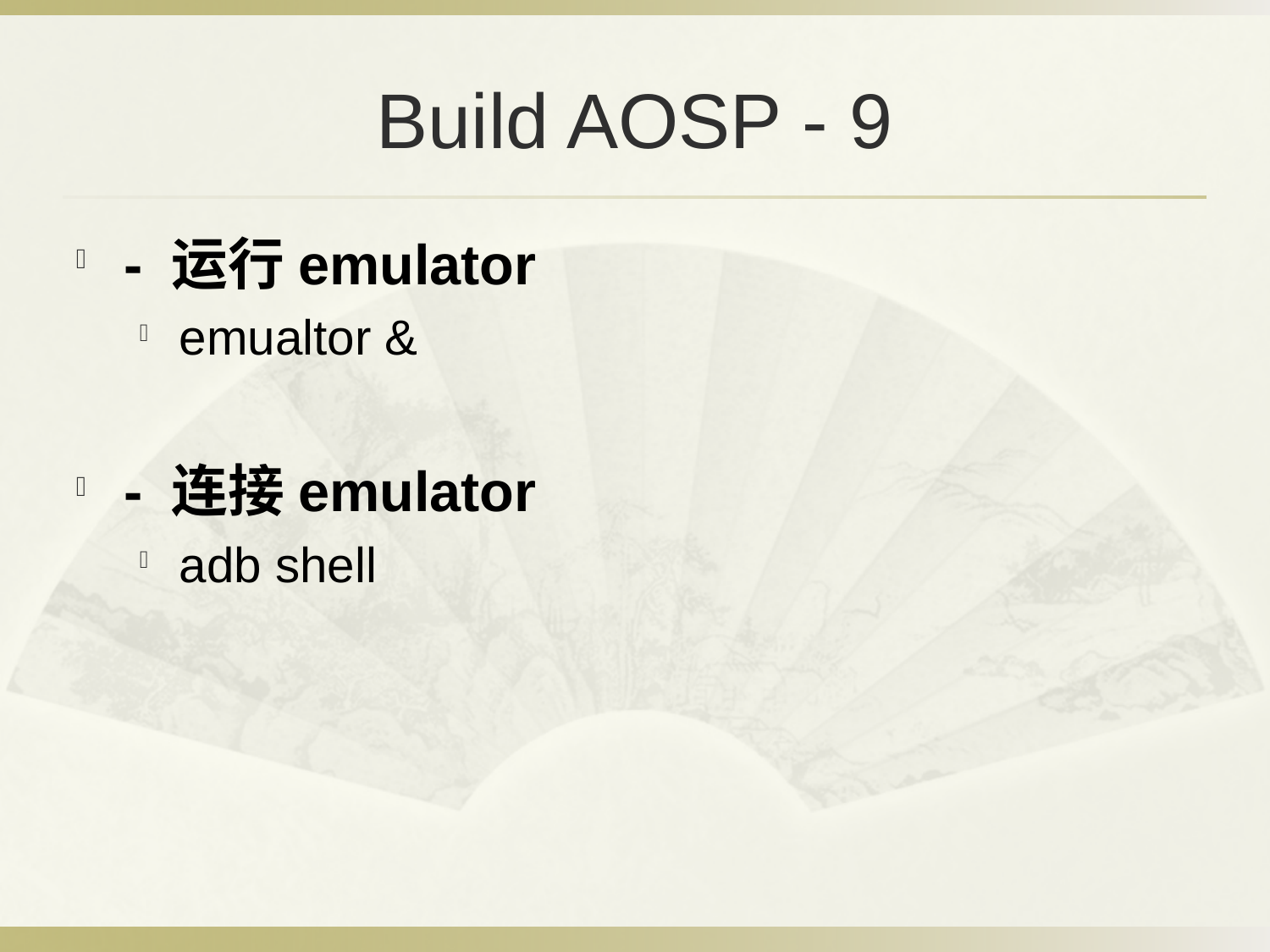

# Build AOSP - 9
- 运行emulator
emualtor &

- 连接emulator
adb shell